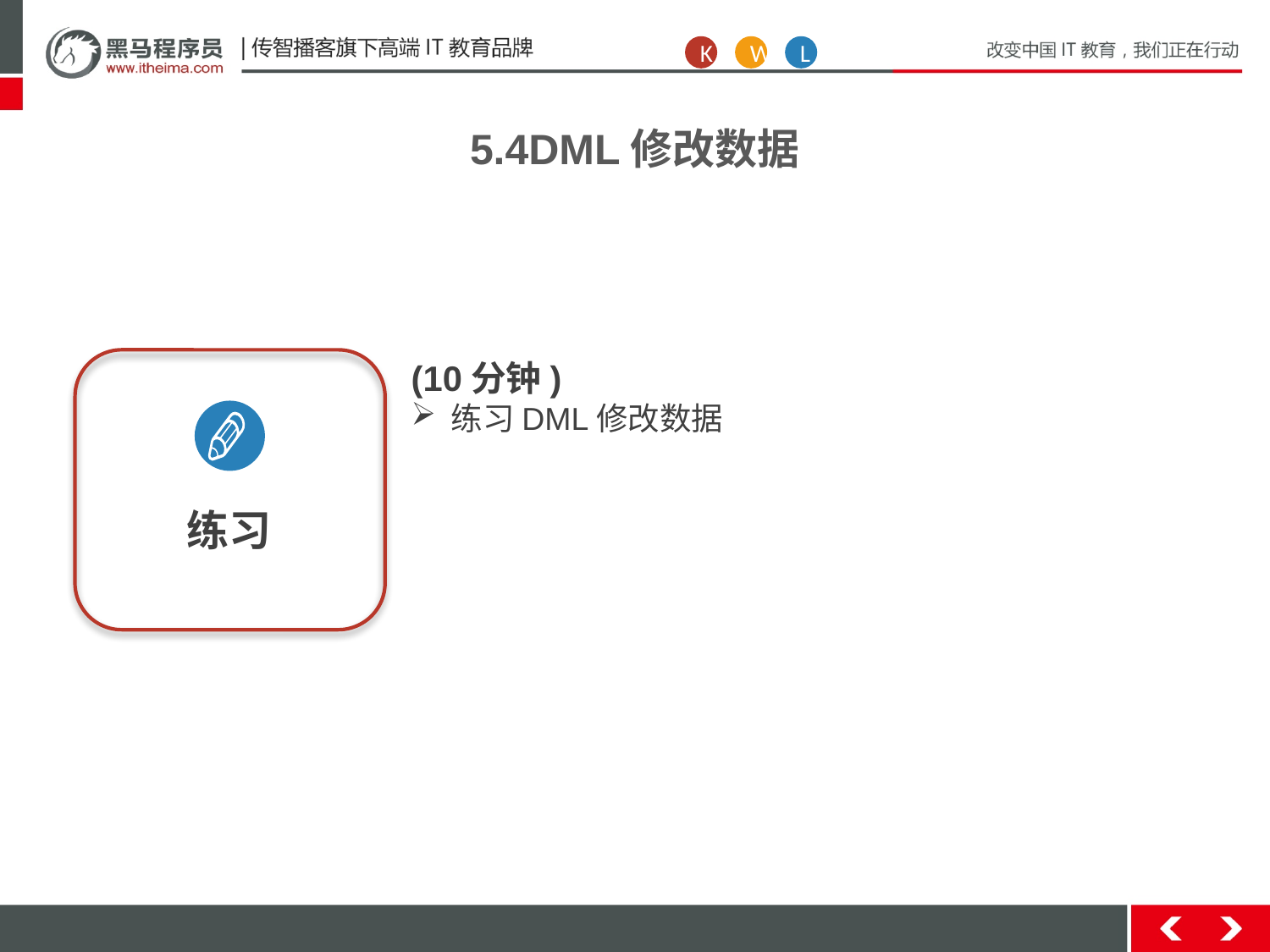

K
W
L
5.4DML修改数据

练习
(10分钟)
练习DML修改数据